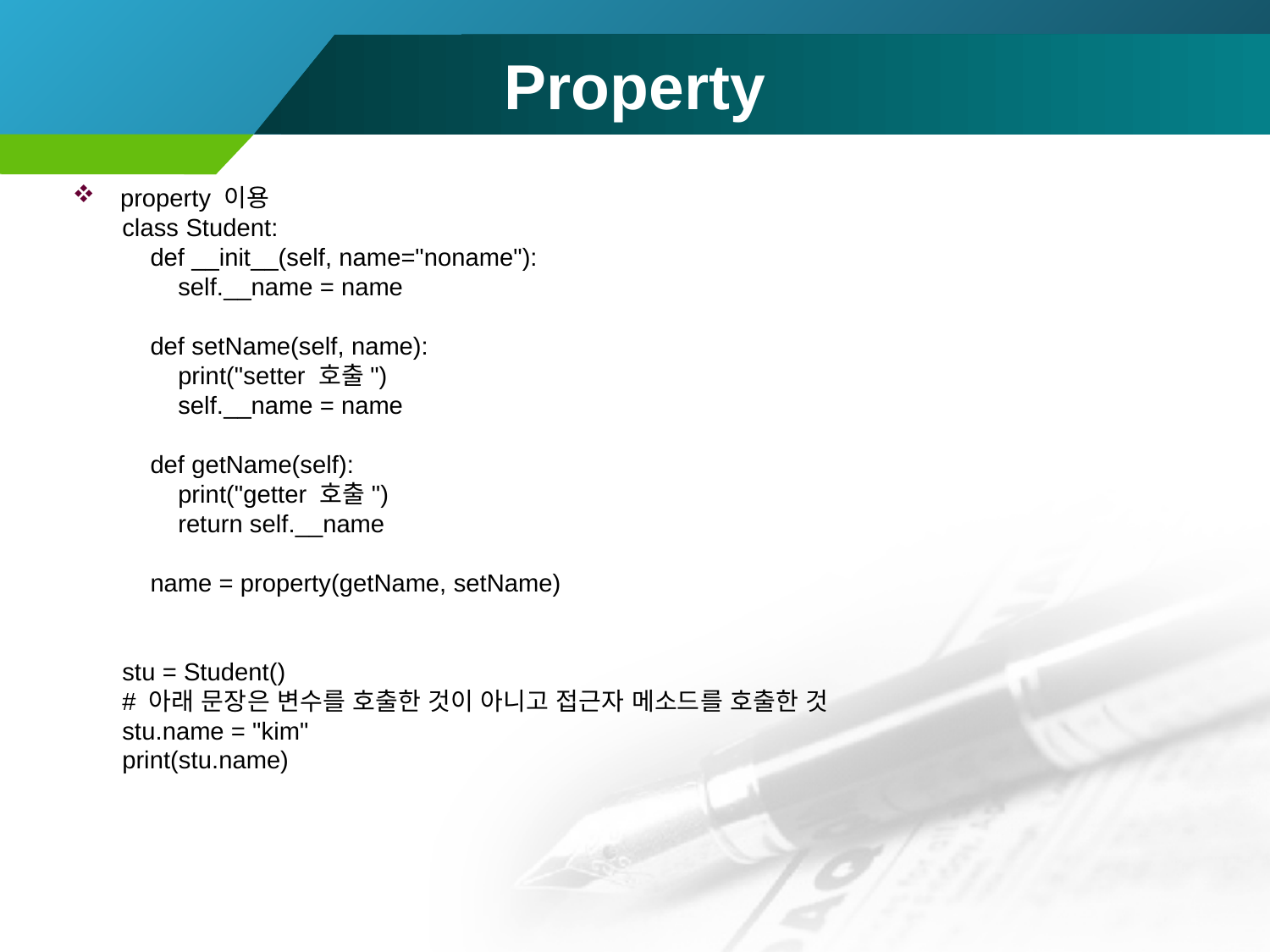

# Property
property 이용
class Student:
    def __init__(self, name="noname"):
        self.__name = name

    def setName(self, name):
        print("setter 호출")
        self.__name = name

    def getName(self):
        print("getter 호출")
        return self.__name

    name = property(getName, setName)

stu = Student()
# 아래 문장은 변수를 호출한 것이 아니고 접근자 메소드를 호출한 것
stu.name = "kim"
print(stu.name)